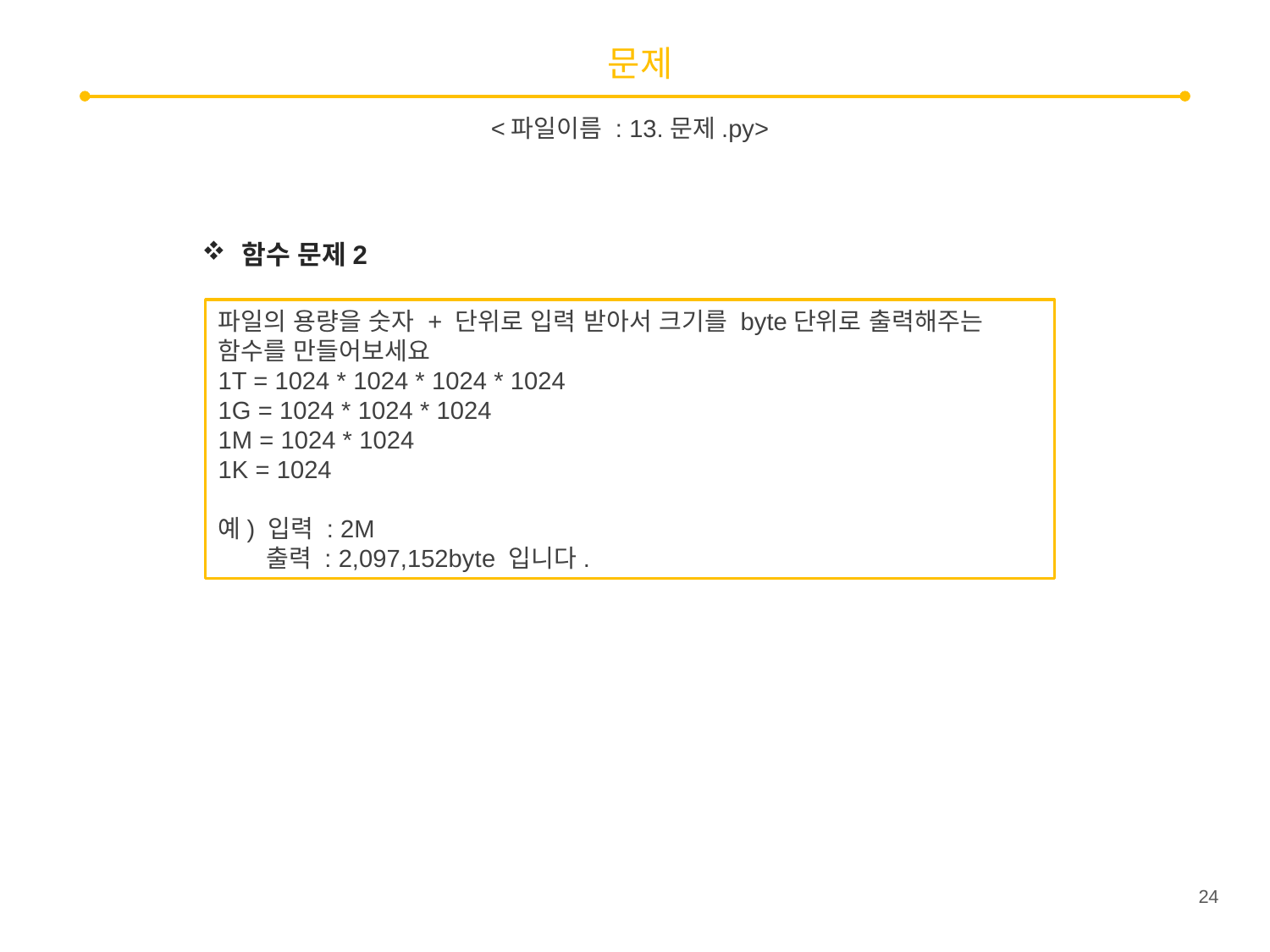

# 문제
<파일이름 : 13.문제.py>
함수 문제2
파일의 용량을 숫자 + 단위로 입력 받아서 크기를 byte단위로 출력해주는
함수를 만들어보세요
1T = 1024 * 1024 * 1024 * 1024
1G = 1024 * 1024 * 1024
1M = 1024 * 1024
1K = 1024

예) 입력 : 2M
      출력 : 2,097,152byte 입니다.